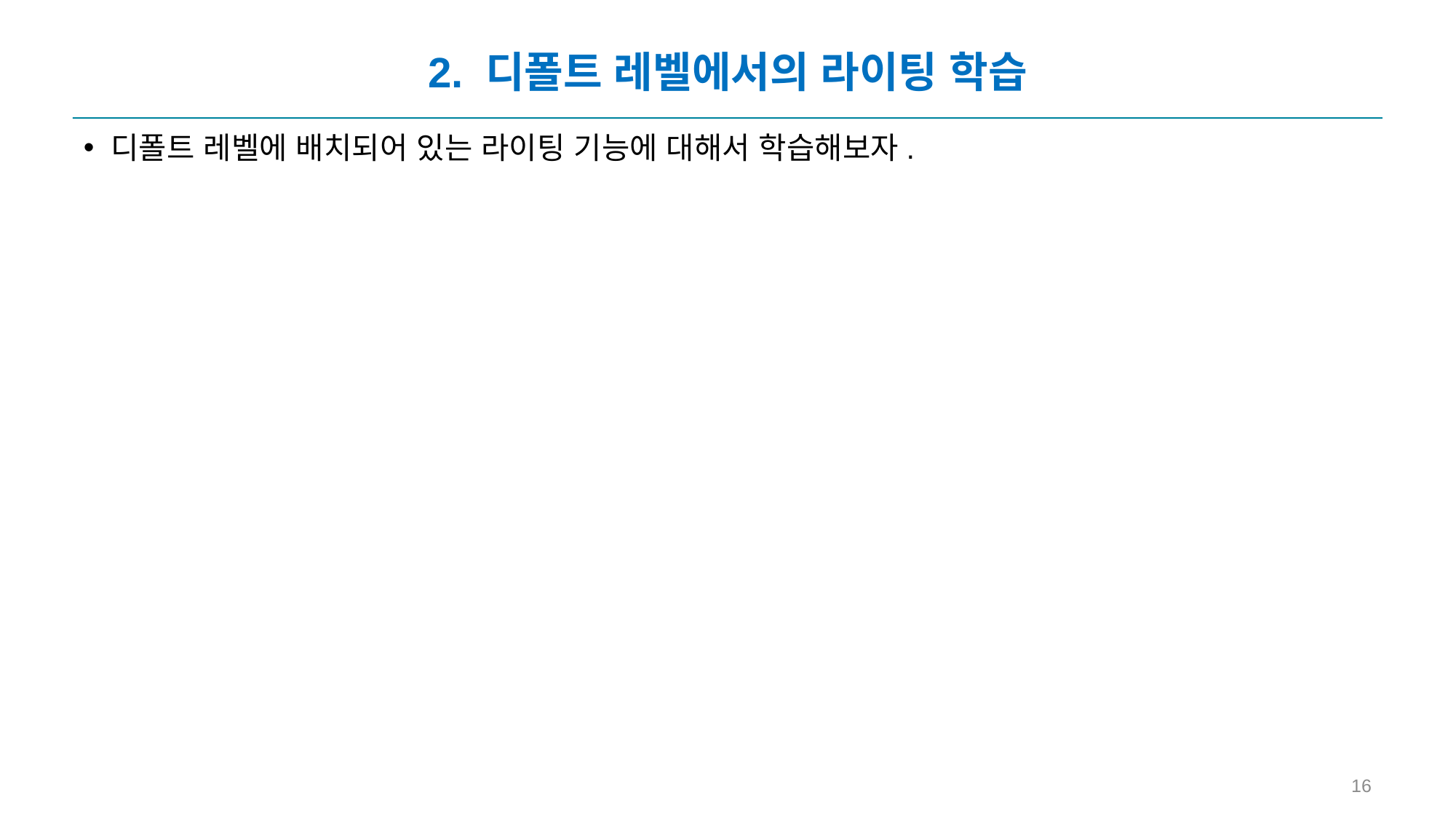

# 2. 디폴트 레벨에서의 라이팅 학습
디폴트 레벨에 배치되어 있는 라이팅 기능에 대해서 학습해보자.

16